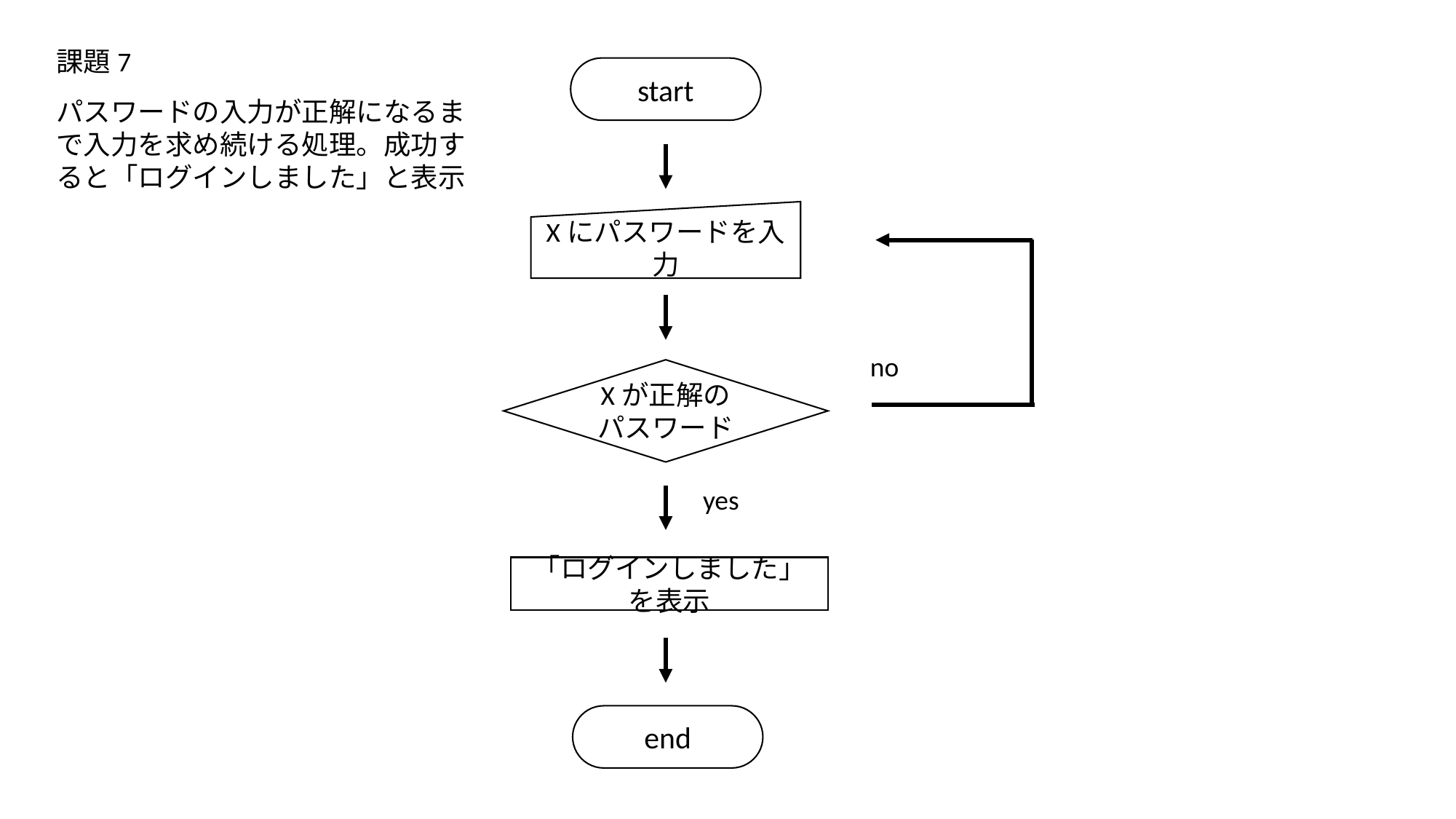

課題7
start
パスワードの入力が正解になるまで入力を求め続ける処理。成功すると「ログインしました」と表示
Xにパスワードを入力
no
Xが正解のパスワード
yes
「ログインしました」を表示
end